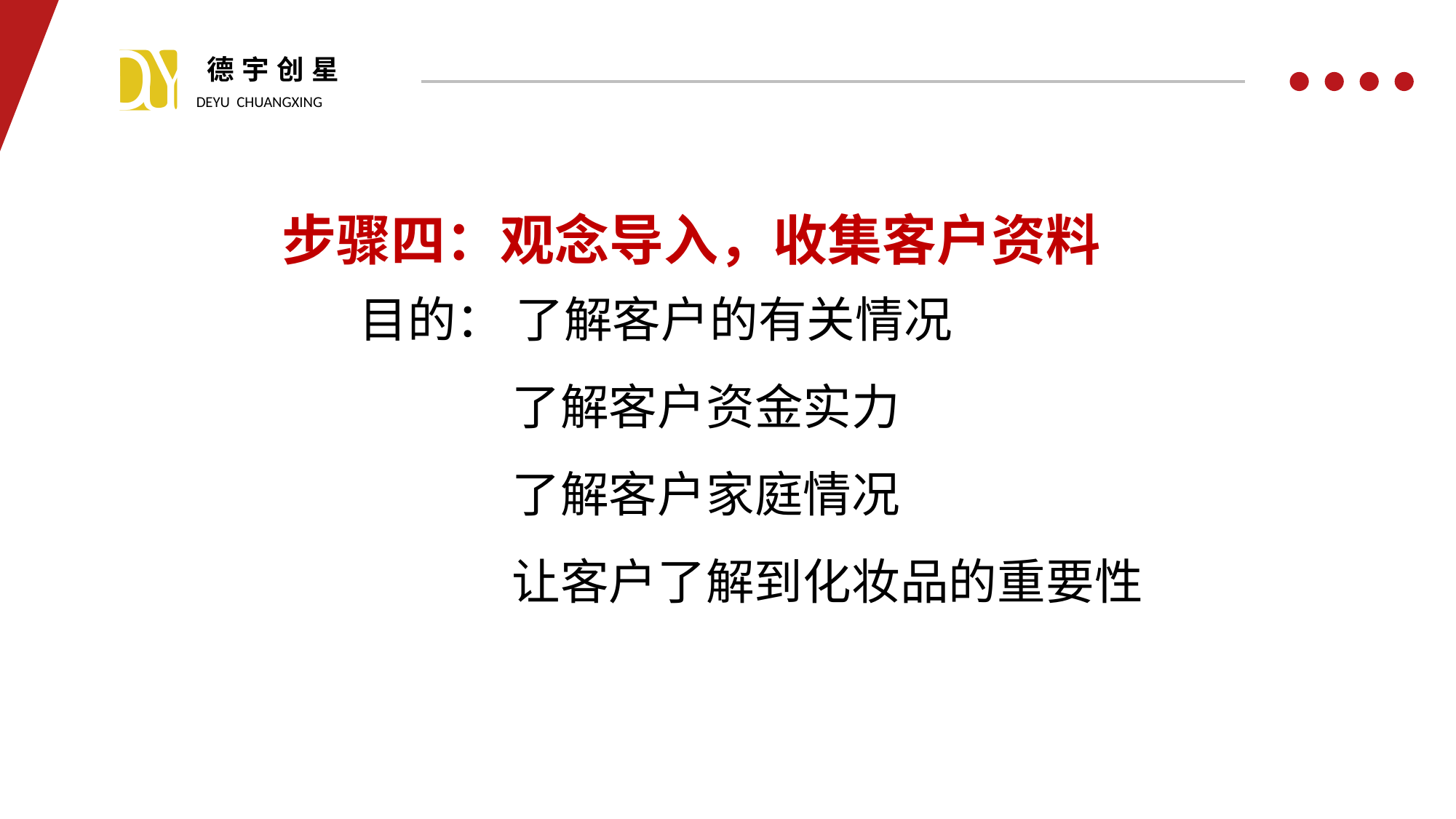

步骤四：观念导入，收集客户资料

      目的： 了解客户的有关情况
          了解客户资金实力
                    了解客户家庭情况
                    让客户了解到化妆品的重要性